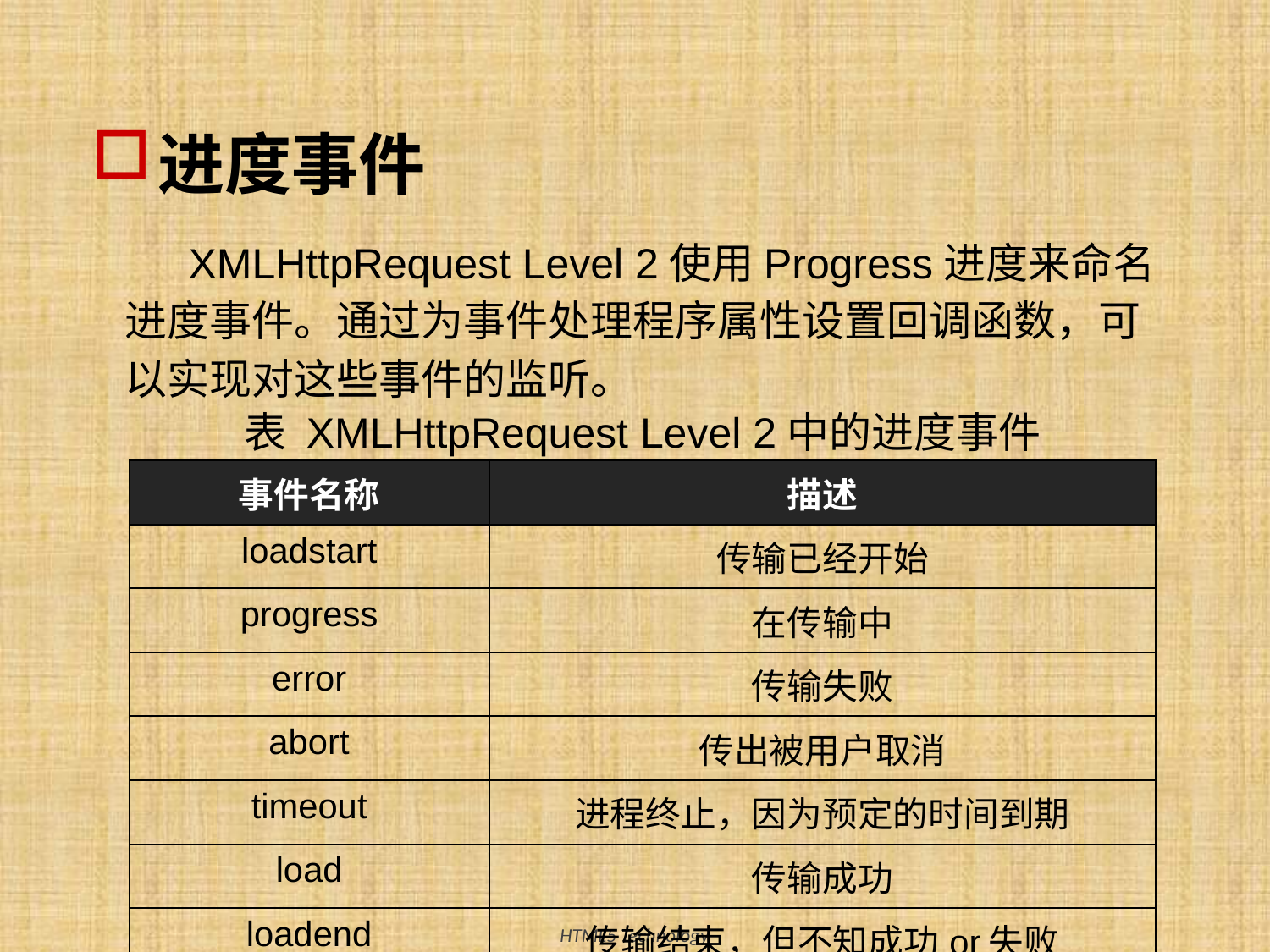

# 进度事件
XMLHttpRequest Level 2使用Progress进度来命名进度事件。通过为事件处理程序属性设置回调函数，可以实现对这些事件的监听。
表 XMLHttpRequest Level 2中的进度事件

| 事件名称 | 描述 |
| --- | --- |
| loadstart | 传输已经开始 |
| progress | 在传输中 |
| error | 传输失败 |
| abort | 传出被用户取消 |
| timeout | 进程终止，因为预定的时间到期 |
| load | 传输成功 |
| loadend | 传输结束，但不知成功or失败 |

50
HTML5 Technology